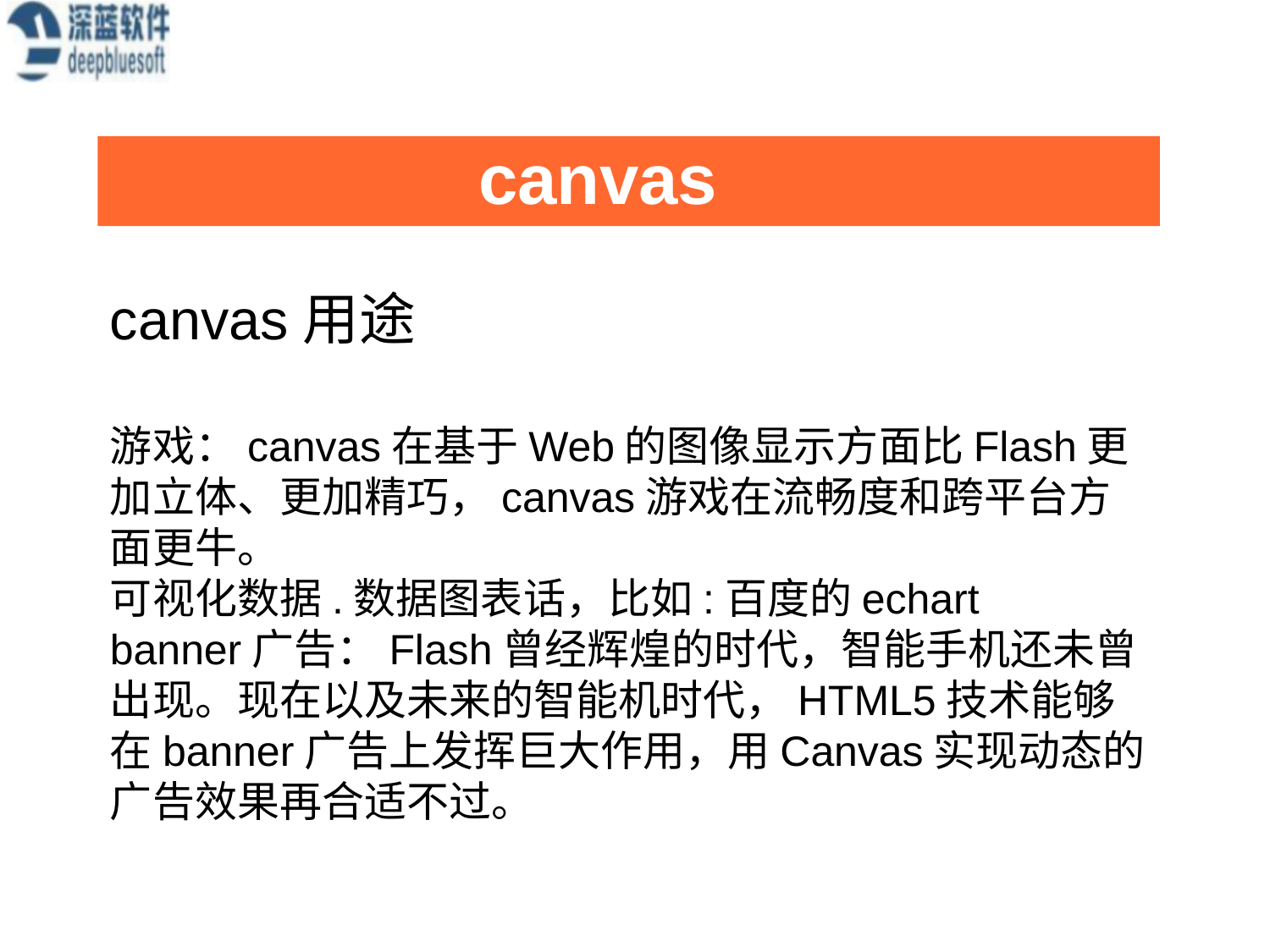

canvas

canvas用途

游戏：canvas在基于Web的图像显示方面比Flash更加立体、更加精巧，canvas游戏在流畅度和跨平台方面更牛。
可视化数据.数据图表话，比如:百度的echart
banner广告：Flash曾经辉煌的时代，智能手机还未曾出现。现在以及未来的智能机时代，HTML5技术能够在banner广告上发挥巨大作用，用Canvas实现动态的广告效果再合适不过。